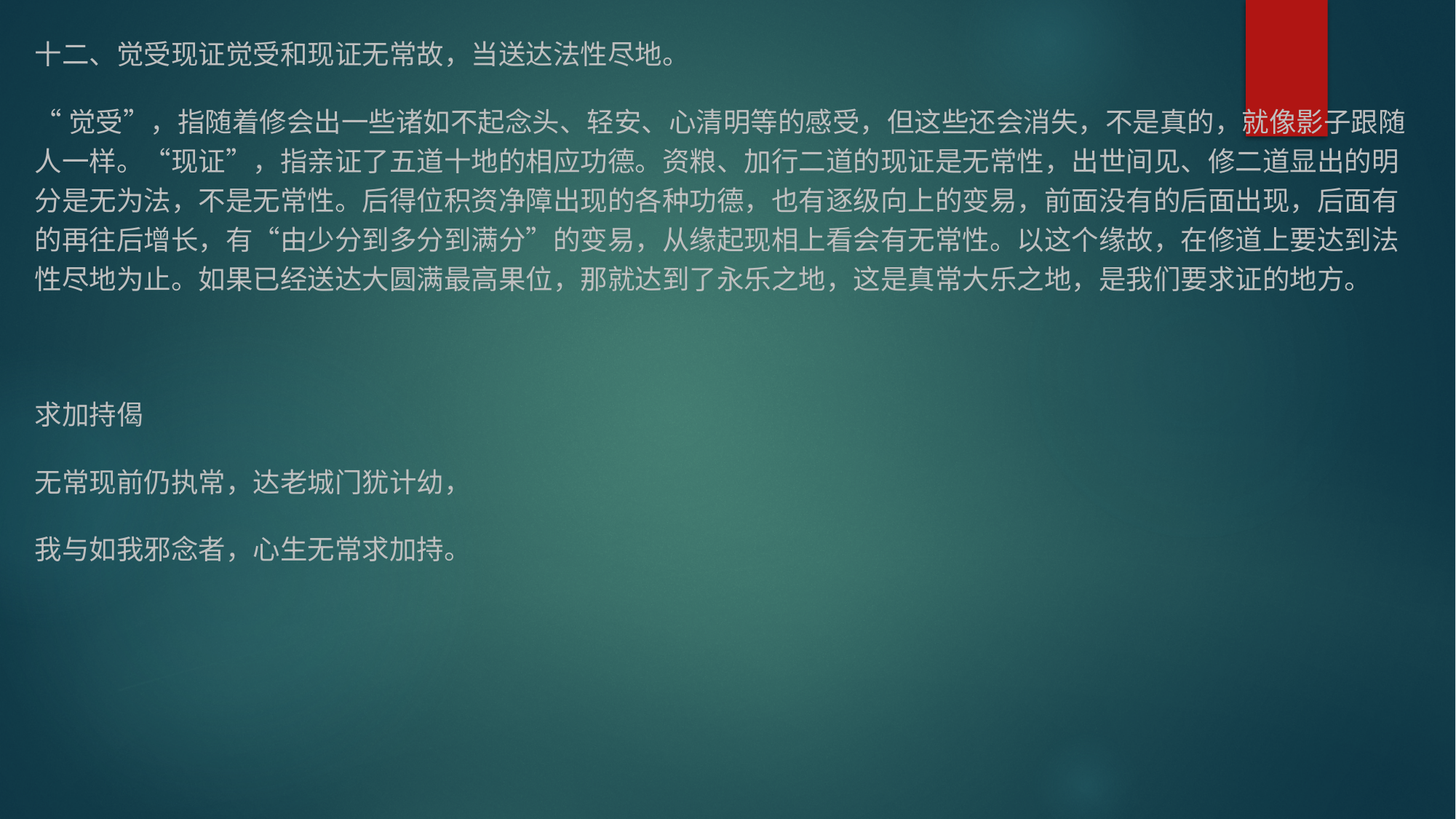

十二、觉受现证觉受和现证无常故，当送达法性尽地。
“觉受”，指随着修会出一些诸如不起念头、轻安、心清明等的感受，但这些还会消失，不是真的，就像影子跟随人一样。“现证”，指亲证了五道十地的相应功德。资粮、加行二道的现证是无常性，出世间见、修二道显出的明分是无为法，不是无常性。后得位积资净障出现的各种功德，也有逐级向上的变易，前面没有的后面出现，后面有的再往后增长，有“由少分到多分到满分”的变易，从缘起现相上看会有无常性。以这个缘故，在修道上要达到法性尽地为止。如果已经送达大圆满最高果位，那就达到了永乐之地，这是真常大乐之地，是我们要求证的地方。

求加持偈
无常现前仍执常，达老城门犹计幼，
我与如我邪念者，心生无常求加持。